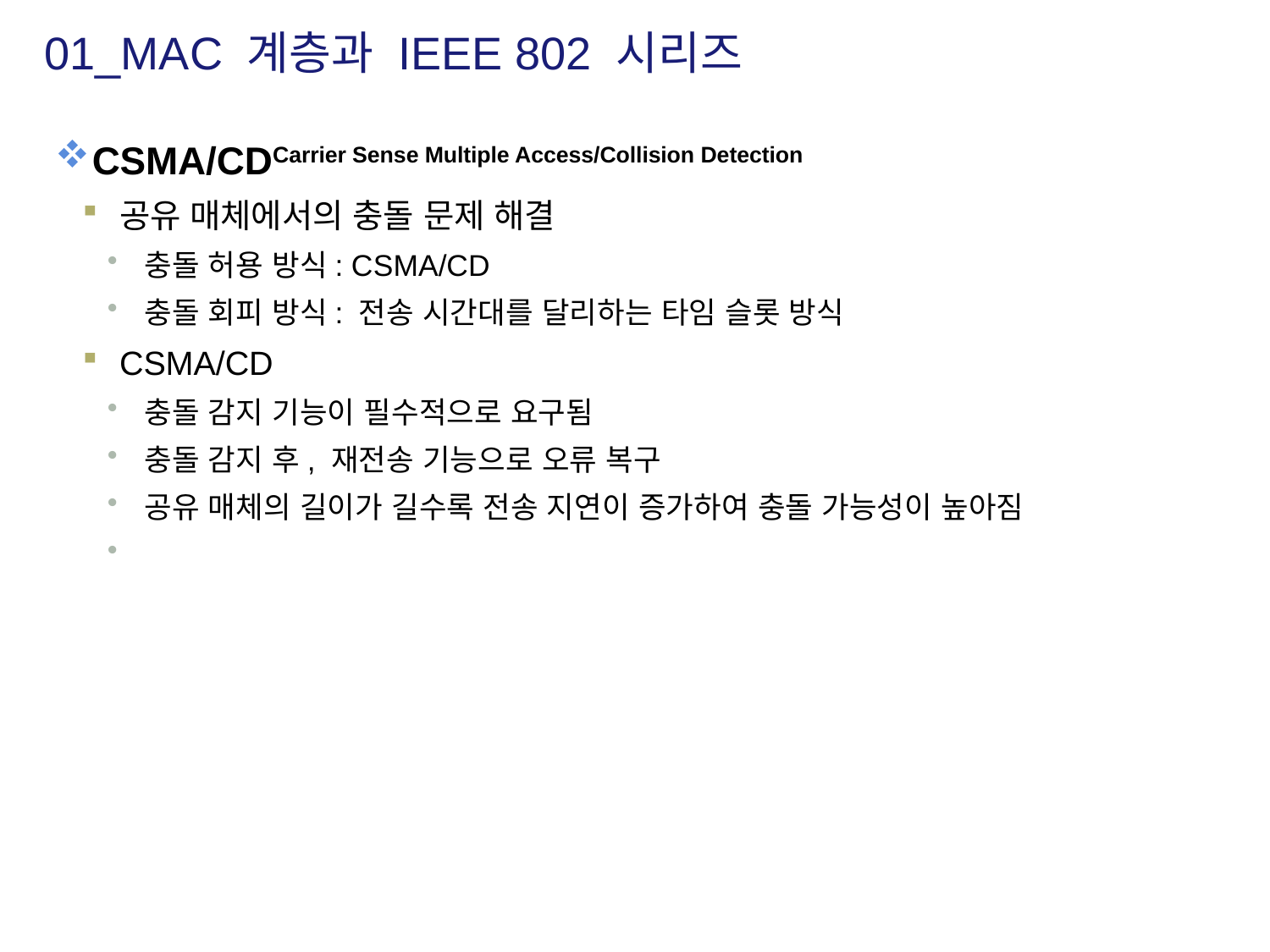

# 01_MAC 계층과 IEEE 802 시리즈
CSMA/CDCarrier Sense Multiple Access/Collision Detection
공유 매체에서의 충돌 문제 해결
충돌 허용 방식: CSMA/CD
충돌 회피 방식: 전송 시간대를 달리하는 타임 슬롯 방식
CSMA/CD
충돌 감지 기능이 필수적으로 요구됨
충돌 감지 후, 재전송 기능으로 오류 복구
공유 매체의 길이가 길수록 전송 지연이 증가하여 충돌 가능성이 높아짐